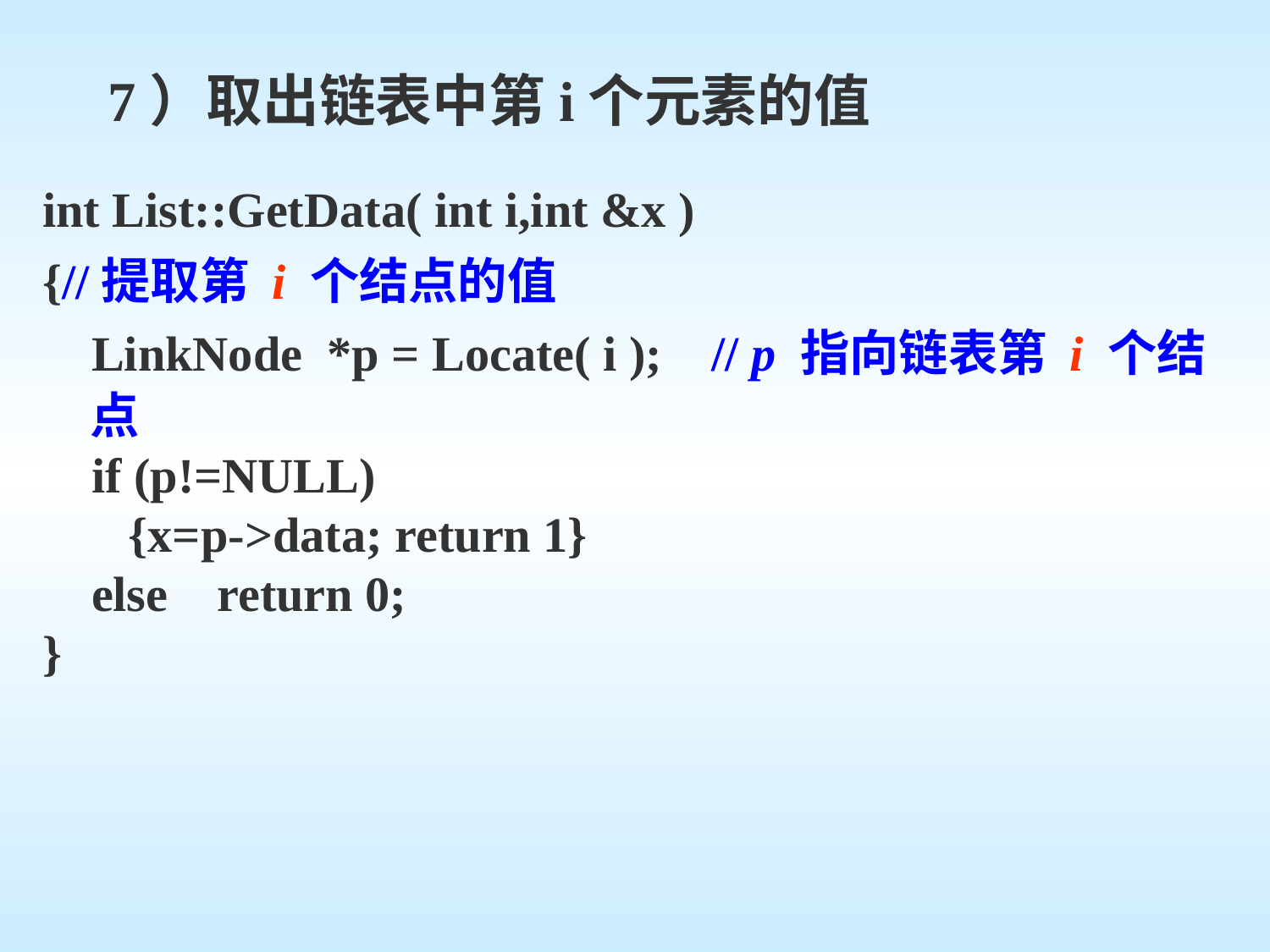

7）取出链表中第i个元素的值
int List::GetData( int i,int &x )
{//提取第 i 个结点的值
    LinkNode  *p = Locate( i );    // p 指向链表第 i 个结点
    if (p!=NULL)
       {x=p->data; return 1}
    else    return 0;
}